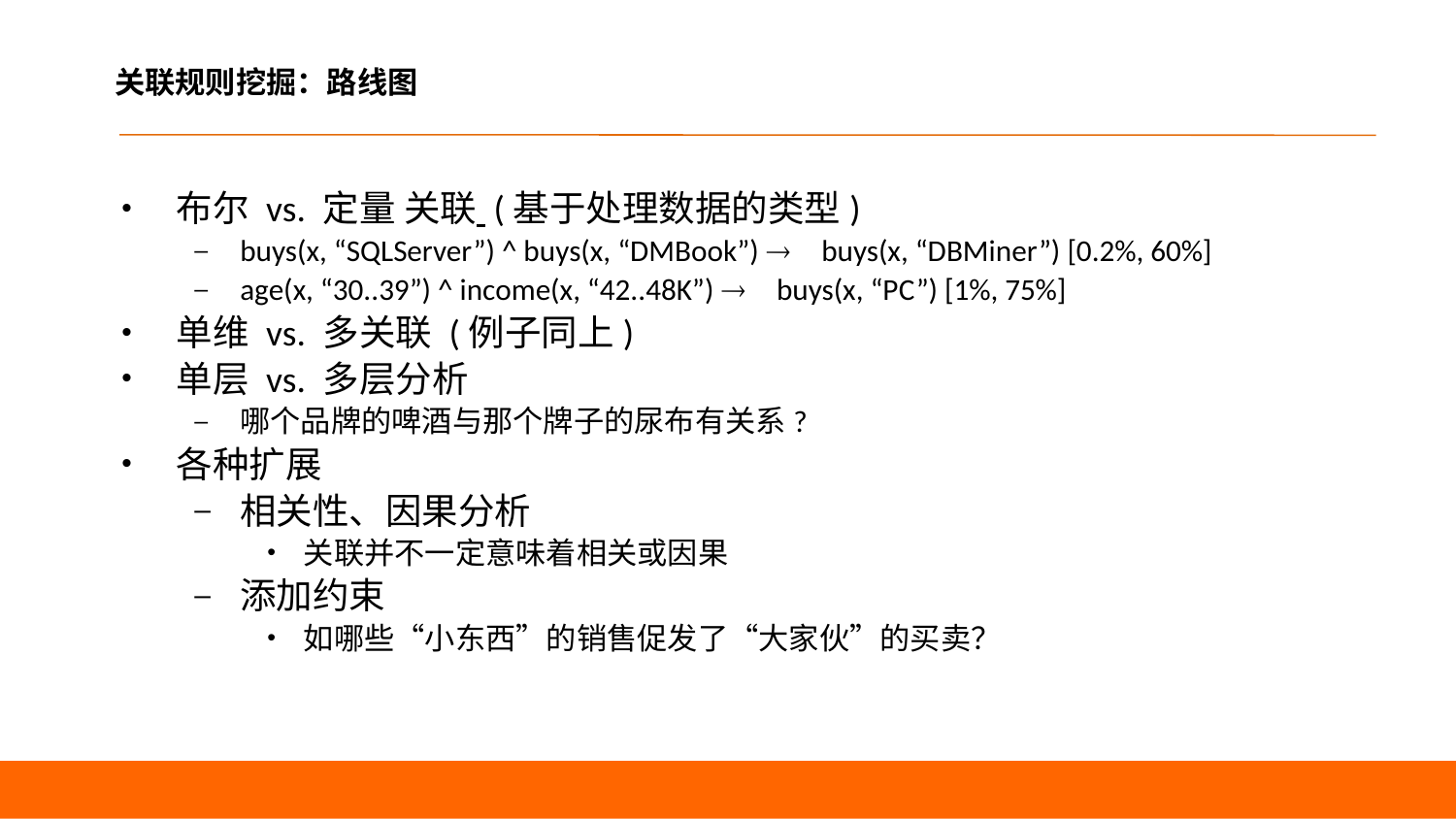

# 关联规则挖掘：路线图
布尔 vs. 定量 关联 (基于处理数据的类型)
buys(x, “SQLServer”) ^ buys(x, “DMBook”) →  buys(x, “DBMiner”) [0.2%, 60%]
age(x, “30..39”) ^ income(x, “42..48K”) →  buys(x, “PC”) [1%, 75%]
单维 vs. 多关联 (例子同上)
单层 vs. 多层分析
哪个品牌的啤酒与那个牌子的尿布有关系?
各种扩展
相关性、因果分析
关联并不一定意味着相关或因果
添加约束
如哪些“小东西”的销售促发了“大家伙”的买卖？
15